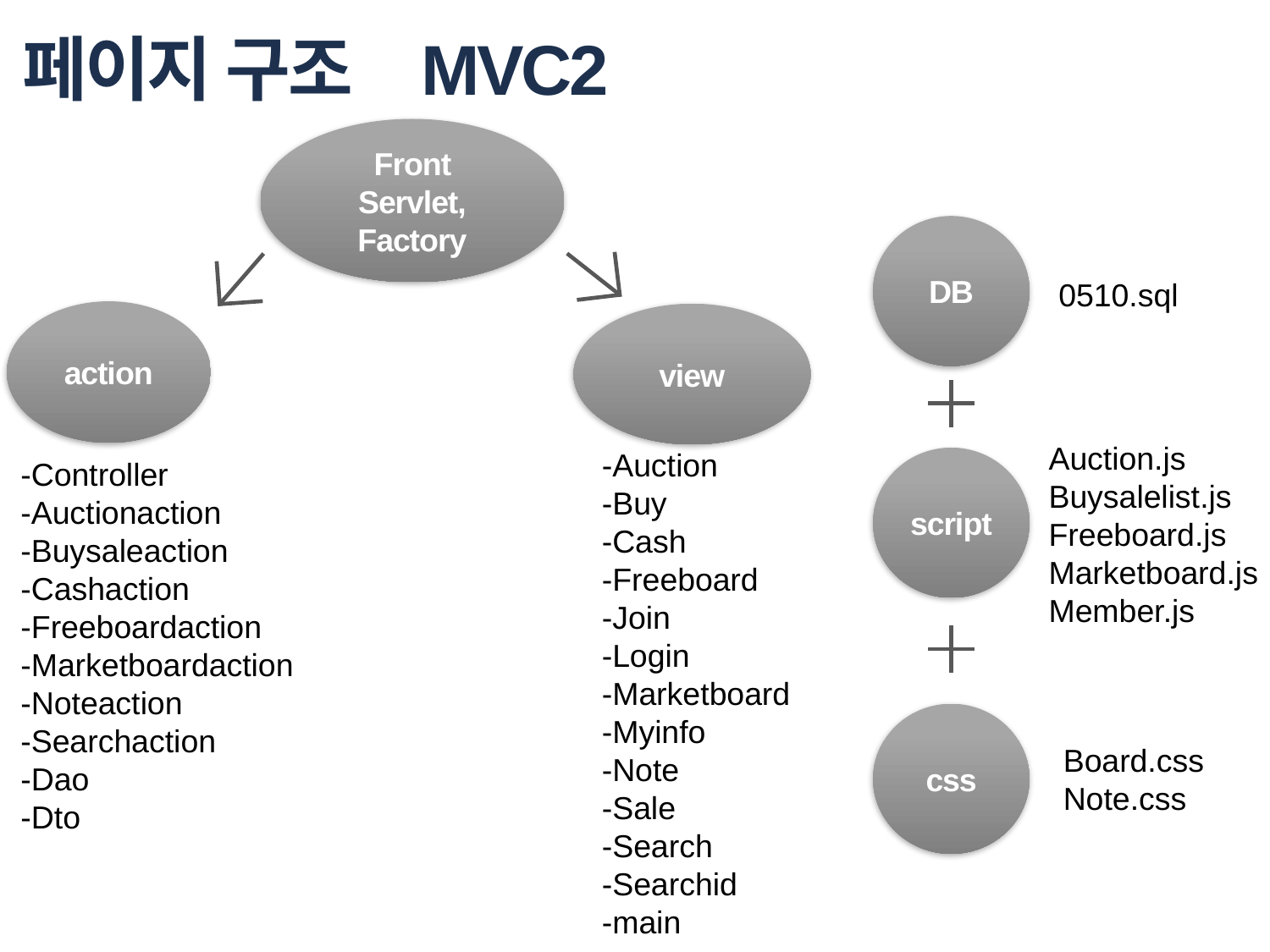

# 페이지 구조   MVC2
Front Servlet,
Factory
DB
0510.sql
action
view
Auction.js
Buysalelist.js
Freeboard.js
Marketboard.js
Member.js

-Auction
-Buy
-Cash
-Freeboard
-Join
-Login
-Marketboard
-Myinfo
-Note
-Sale
-Search
-Searchid
-main
script
-Controller
-Auctionaction
-Buysaleaction
-Cashaction
-Freeboardaction
-Marketboardaction
-Noteaction
-Searchaction
-Dao
-Dto

css
Board.css
Note.css